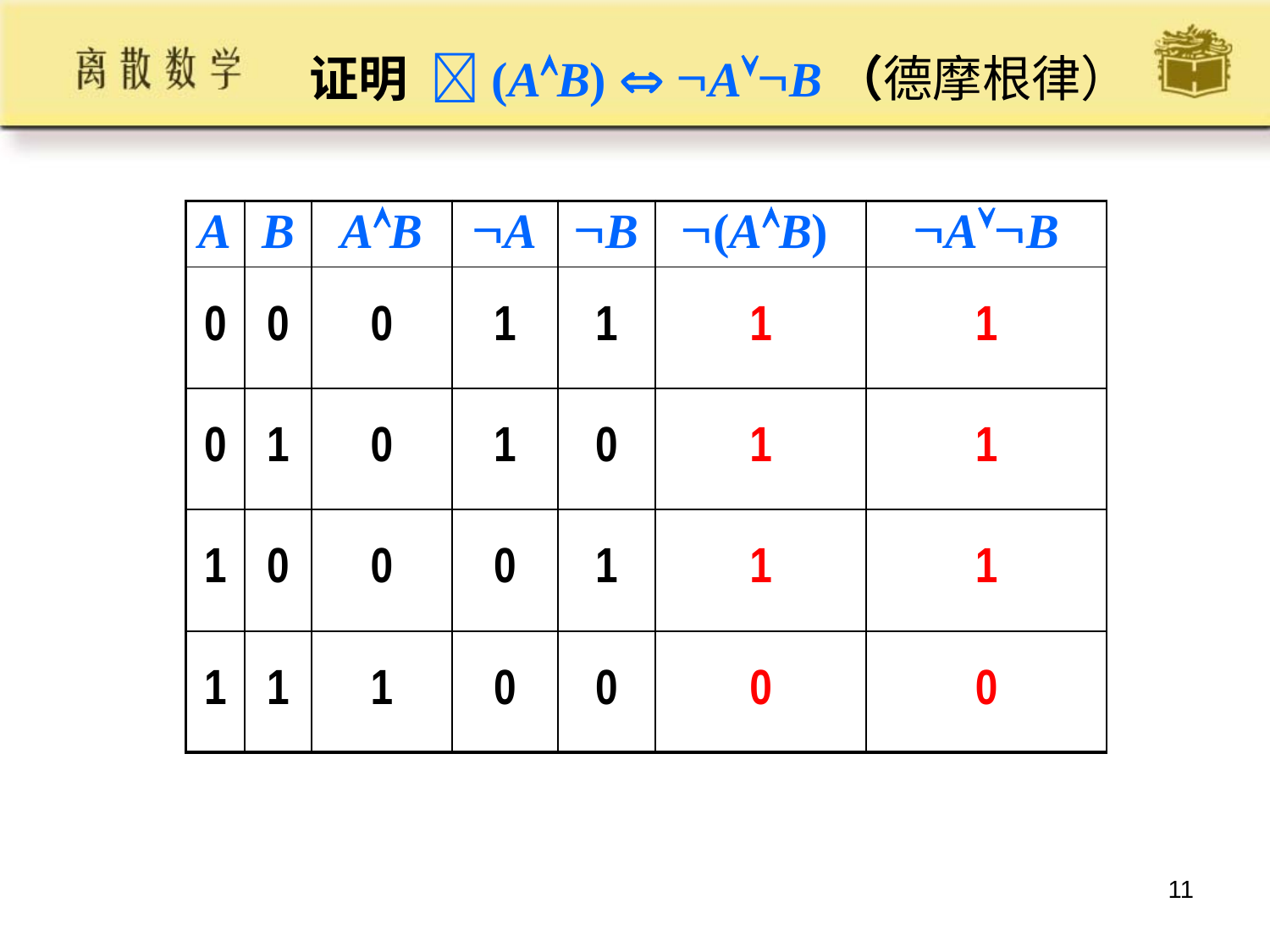

# 证明  ¬(A∧B) ⇔ ¬A∨¬B（德摩根律）
| A | B | A∧B | ¬A | ¬B | ¬(A∧B) | ¬A∨¬B |
| --- | --- | --- | --- | --- | --- | --- |
| 0 | 0 | 0 | 1 | 1 | 1 | 1 |
| 0 | 1 | 0 | 1 | 0 | 1 | 1 |
| 1 | 0 | 0 | 0 | 1 | 1 | 1 |
| 1 | 1 | 1 | 0 | 0 | 0 | 0 |
11